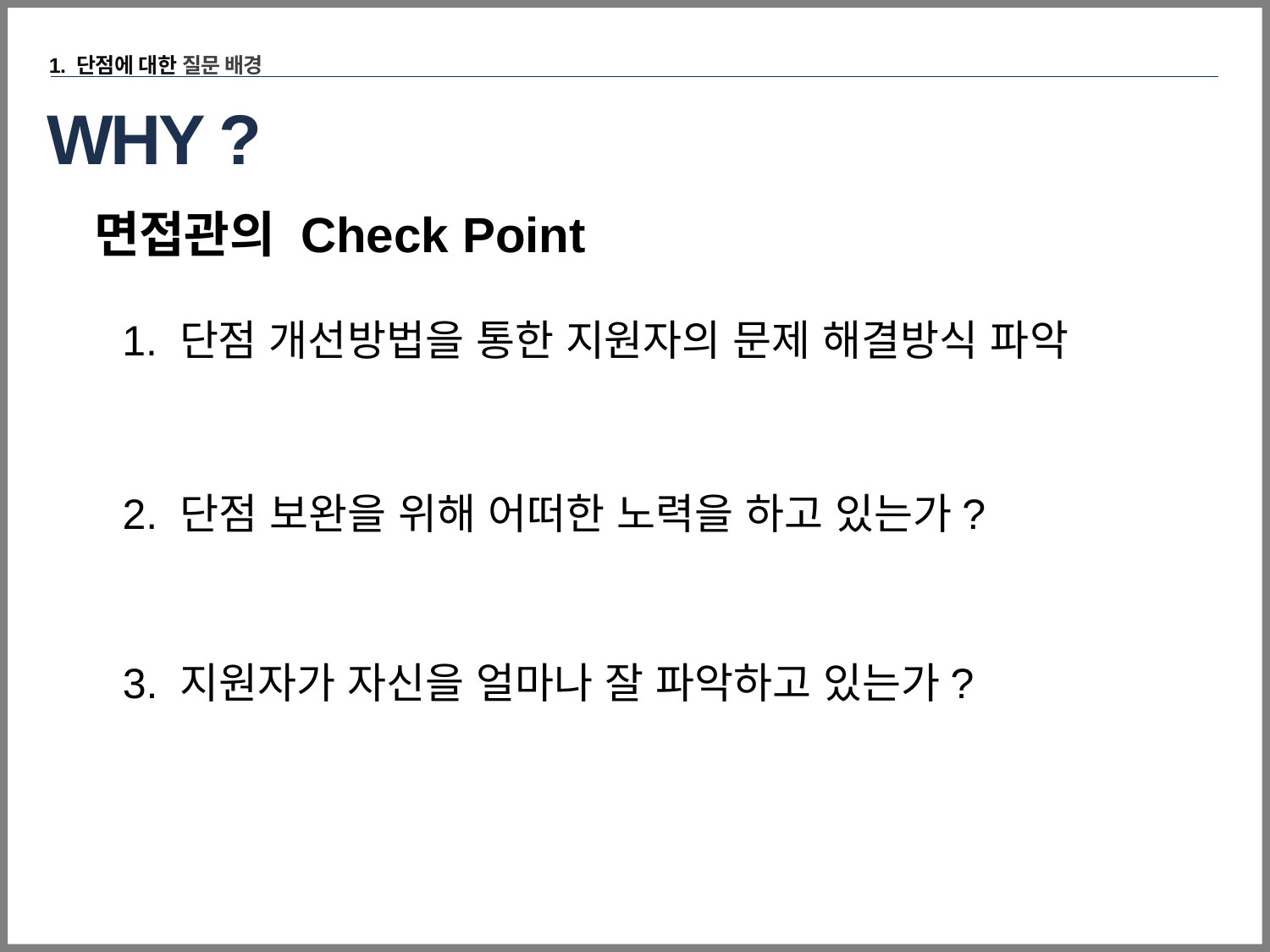

1. 단점에 대한 질문 배경
# WHY ?
면접관의 Check Point
1. 단점 개선방법을 통한 지원자의 문제 해결방식 파악
2. 단점 보완을 위해 어떠한 노력을 하고 있는가?
3. 지원자가 자신을 얼마나 잘 파악하고 있는가?